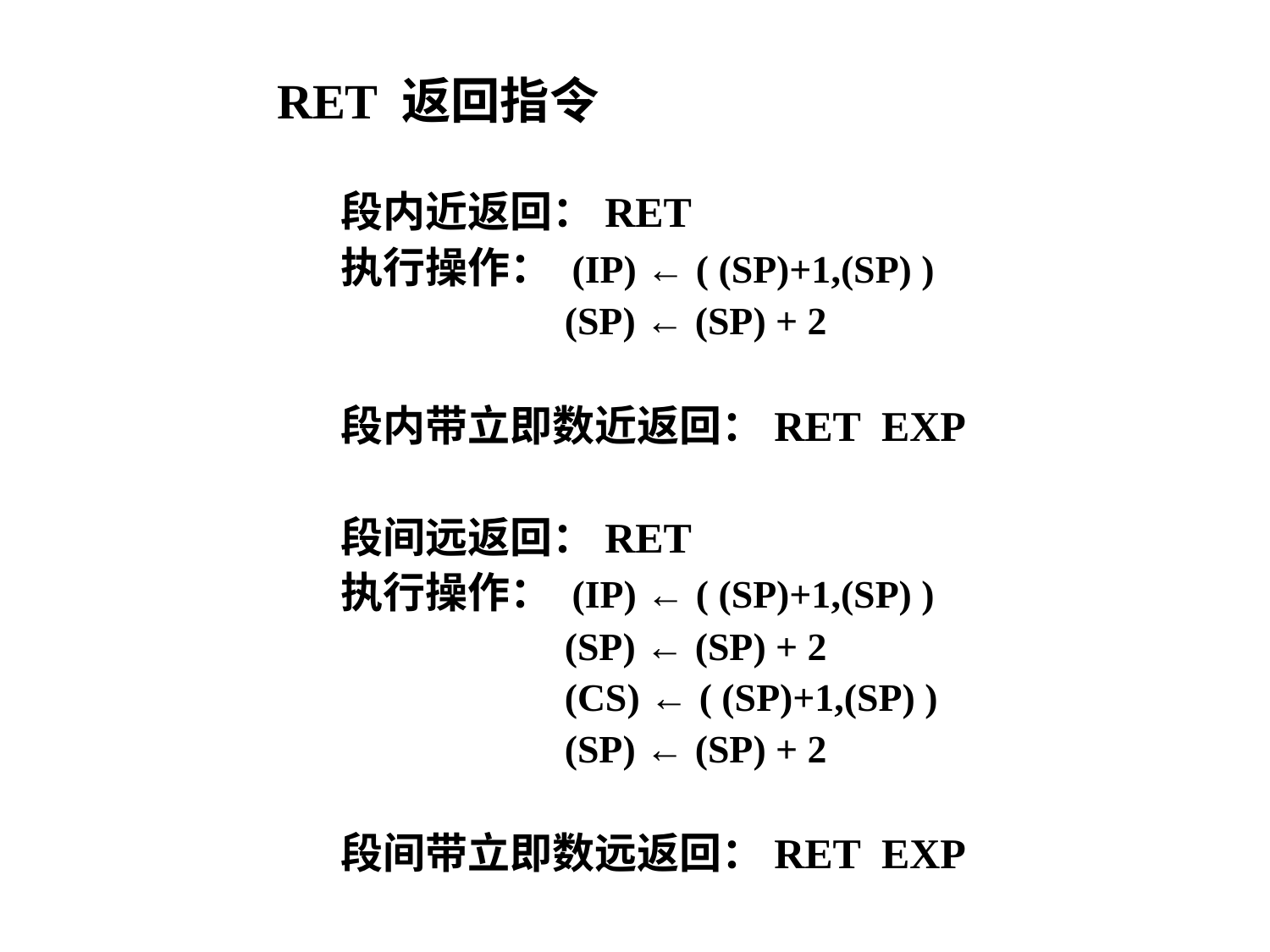

RET 返回指令

段内近返回：RET
执行操作： (IP) ← ( (SP)+1,(SP) )
                       (SP) ← (SP) + 2

段内带立即数近返回：RET  EXP

段间远返回：RET
执行操作： (IP) ← ( (SP)+1,(SP) )
                       (SP) ← (SP) + 2
                       (CS) ← ( (SP)+1,(SP) )
                       (SP) ← (SP) + 2

段间带立即数远返回：RET  EXP